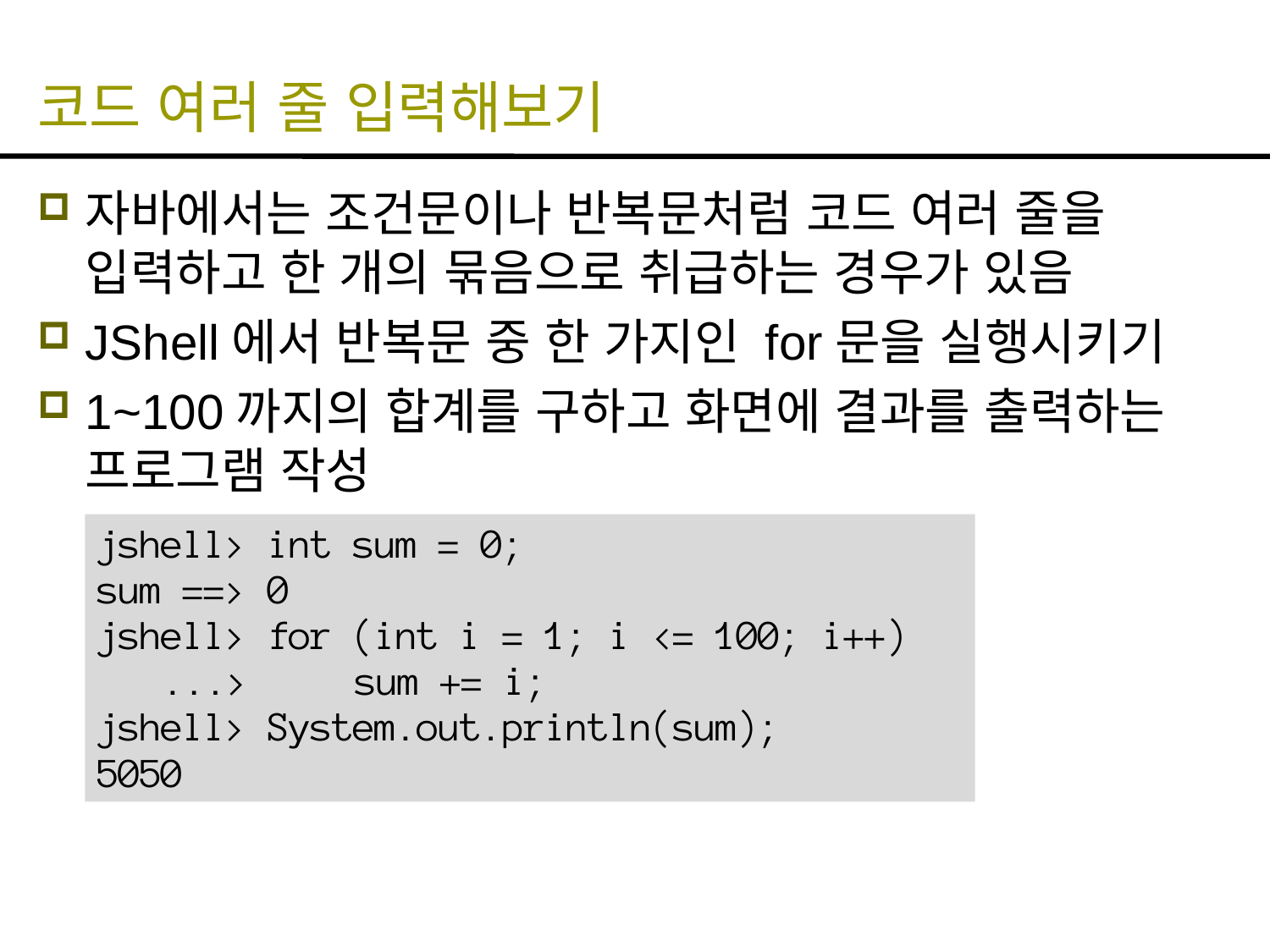

# 코드 여러 줄 입력해보기
자바에서는 조건문이나 반복문처럼 코드 여러 줄을 입력하고 한 개의 묶음으로 취급하는 경우가 있음
JShell에서 반복문 중 한 가지인 for문을 실행시키기
1~100까지의 합계를 구하고 화면에 결과를 출력하는 프로그램 작성
jshell> int sum = 0;
sum ==> 0
jshell> for (int i = 1; i <= 100; i++)
   ...>     sum += i;
jshell> System.out.println(sum);
5050